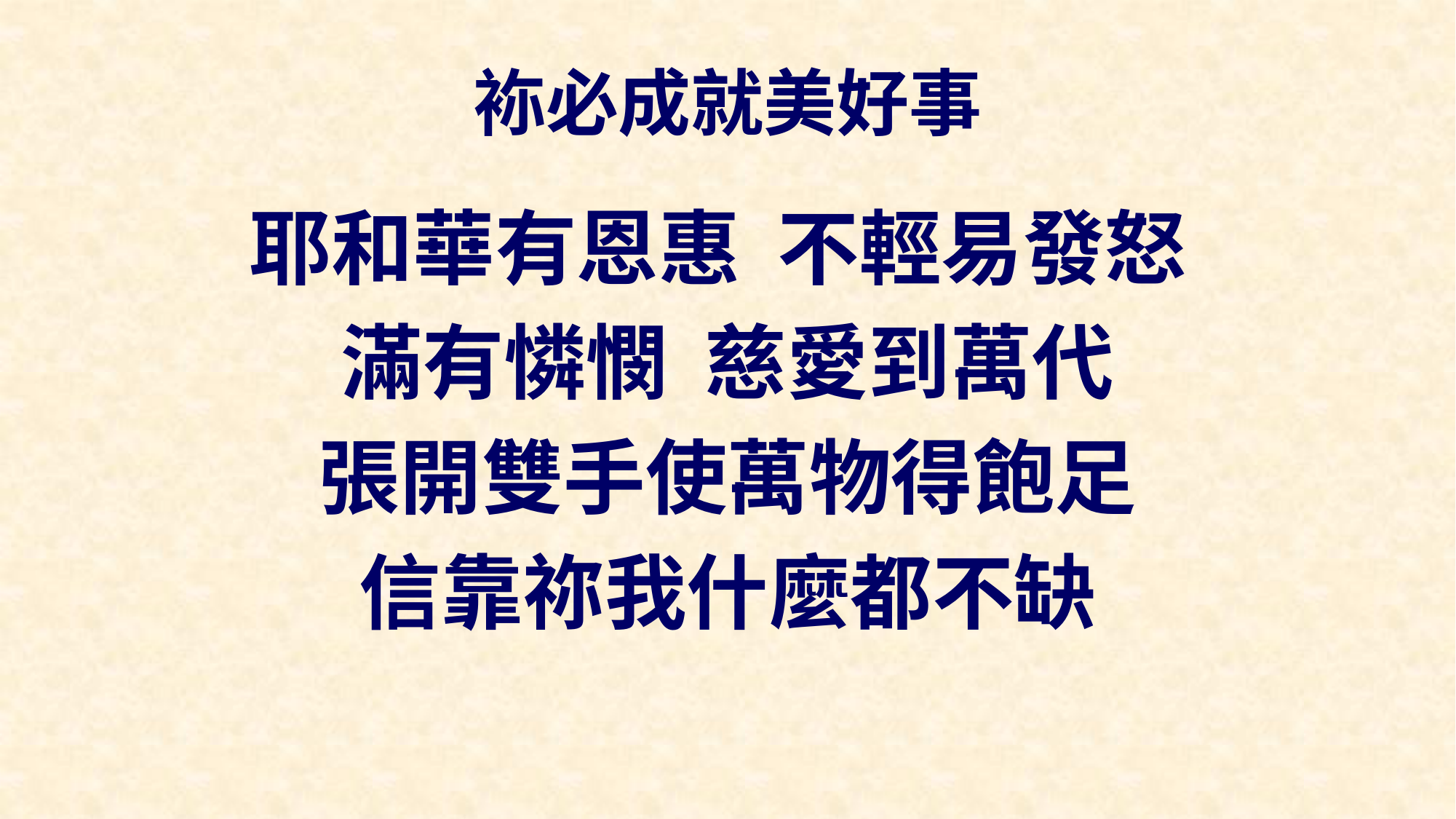

# 袮必成就美好事
耶和華有恩惠  不輕易發怒
滿有憐憫  慈愛到萬代
張開雙手使萬物得飽足
信靠祢我什麼都不缺